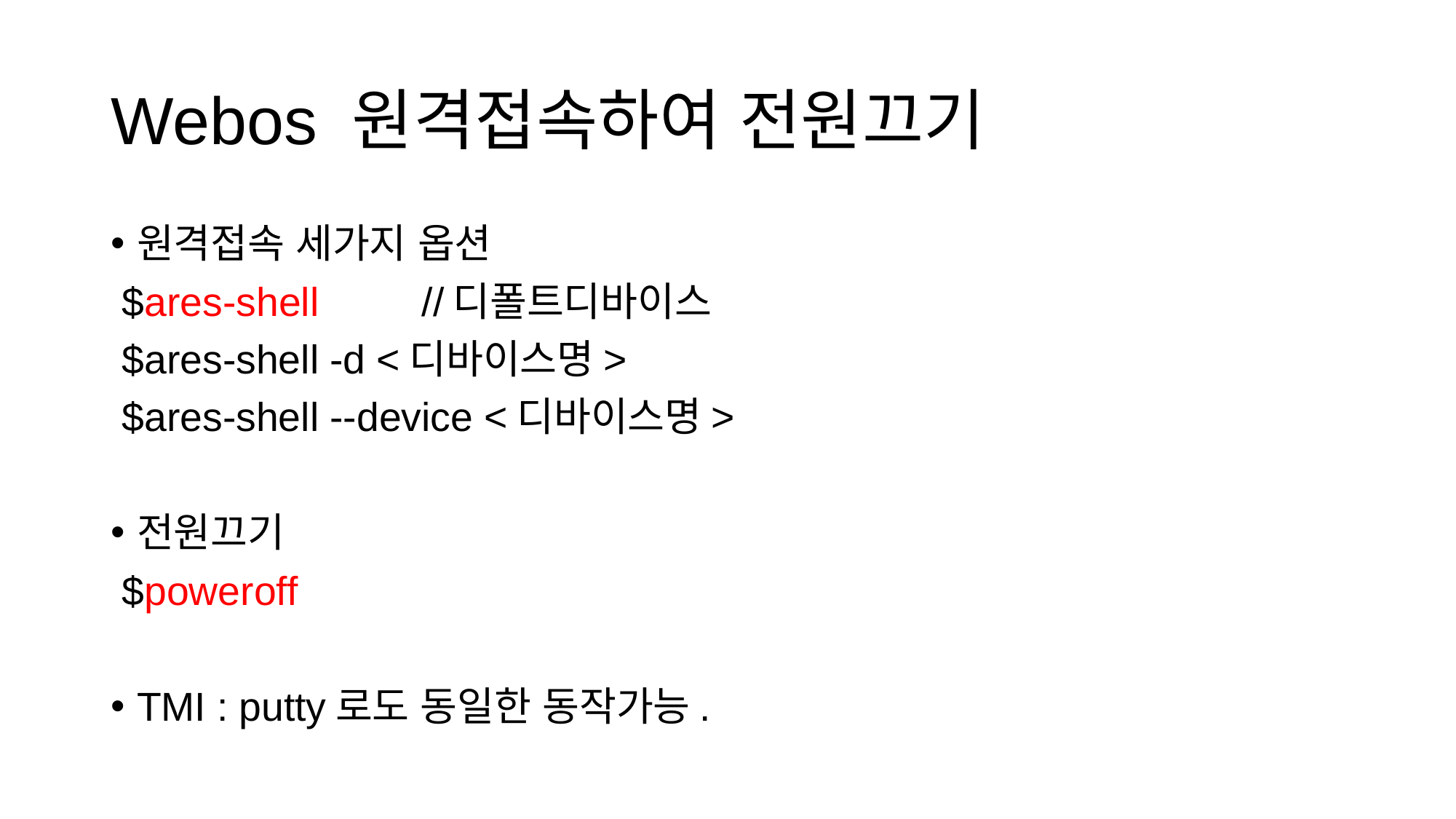

# Webos 원격접속하여 전원끄기
원격접속 세가지 옵션
 $ares-shell	//디폴트디바이스
 $ares-shell -d <디바이스명>
 $ares-shell --device <디바이스명>

전원끄기
 $poweroff

TMI : putty로도 동일한 동작가능.